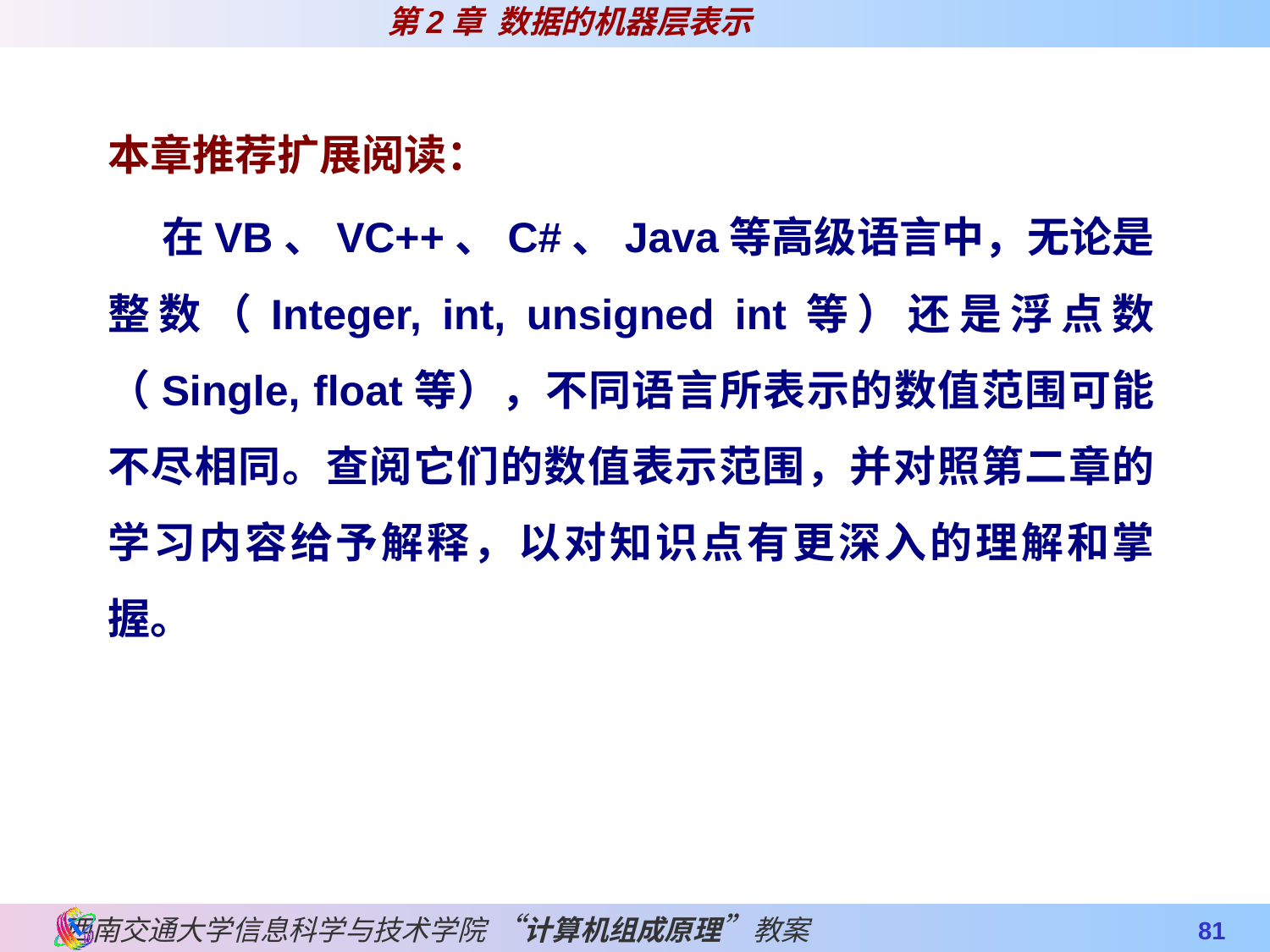

本章推荐扩展阅读：
    在VB、VC++、C#、Java等高级语言中，无论是整数（Integer, int, unsigned int等）还是浮点数（Single, float等），不同语言所表示的数值范围可能不尽相同。查阅它们的数值表示范围，并对照第二章的学习内容给予解释，以对知识点有更深入的理解和掌握。